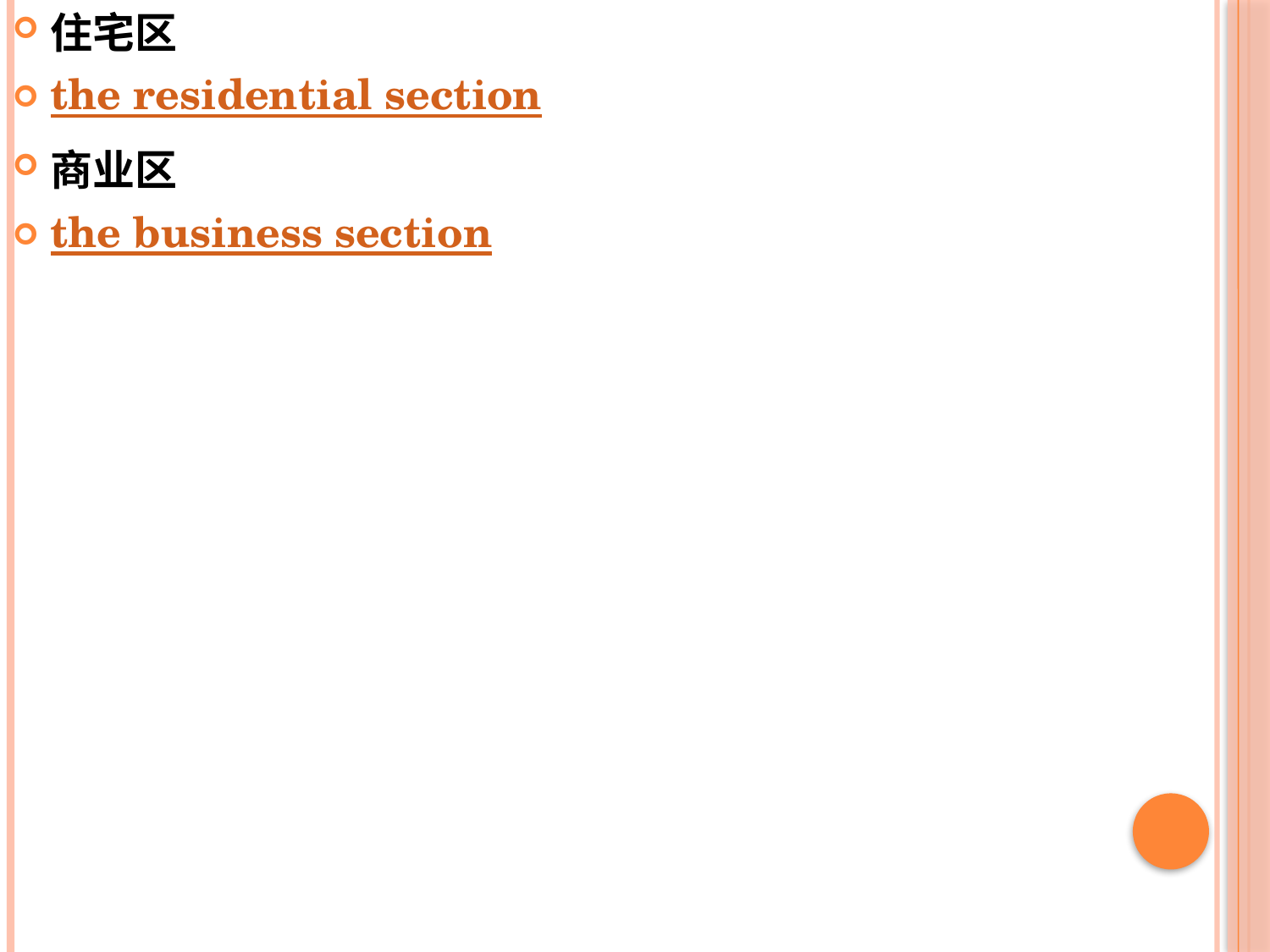

住宅区
the residential section
商业区
the business section